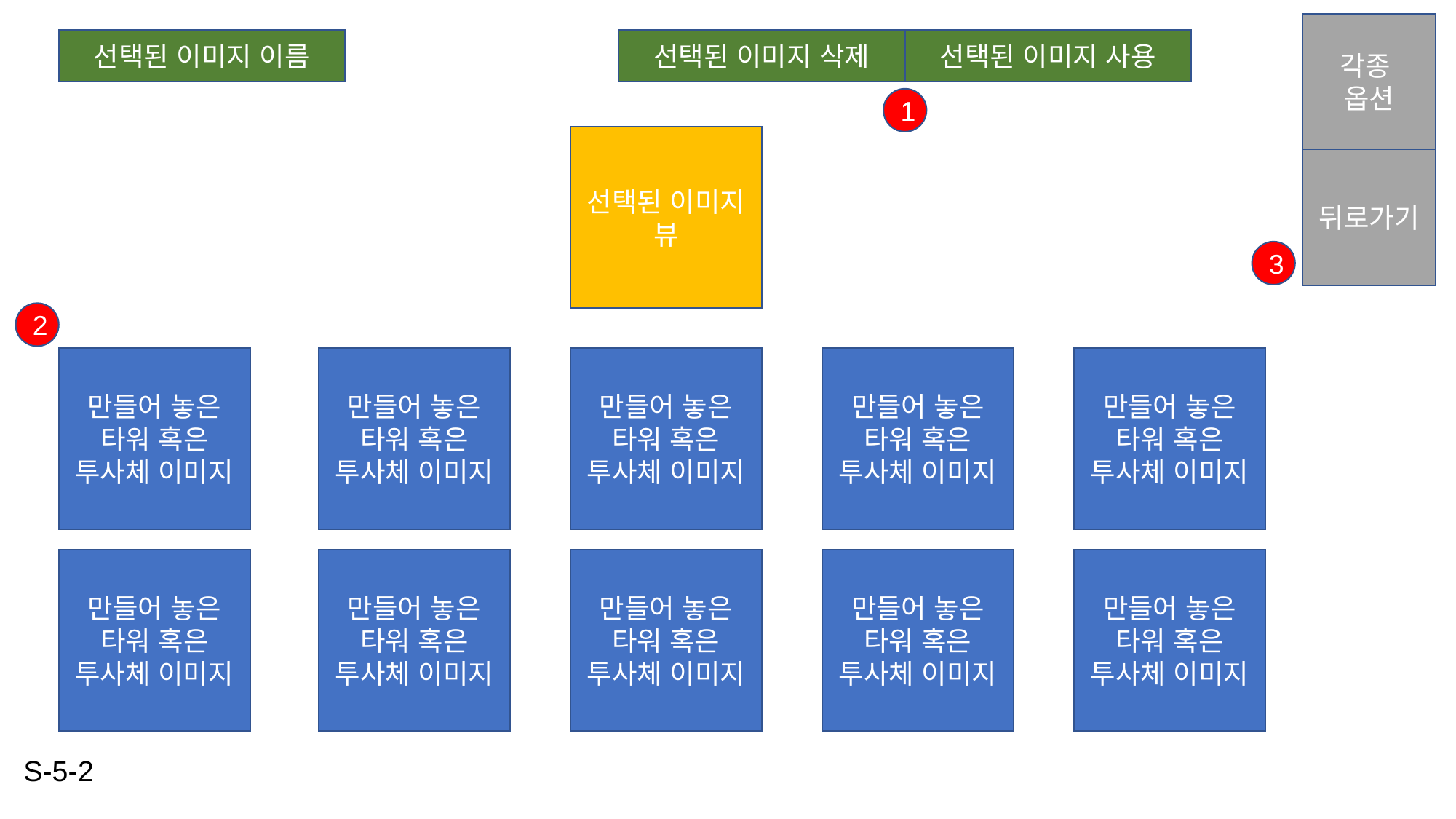

각종
옵션
선택된 이미지 이름
선택된 이미지 삭제
선택된 이미지 사용
1
선택된 이미지 뷰
뒤로가기
3
2
만들어 놓은 타워 혹은 투사체 이미지
만들어 놓은 타워 혹은 투사체 이미지
만들어 놓은 타워 혹은 투사체 이미지
만들어 놓은 타워 혹은 투사체 이미지
만들어 놓은 타워 혹은 투사체 이미지
만들어 놓은 타워 혹은 투사체 이미지
만들어 놓은 타워 혹은 투사체 이미지
만들어 놓은 타워 혹은 투사체 이미지
만들어 놓은 타워 혹은 투사체 이미지
만들어 놓은 타워 혹은 투사체 이미지
S-5-2